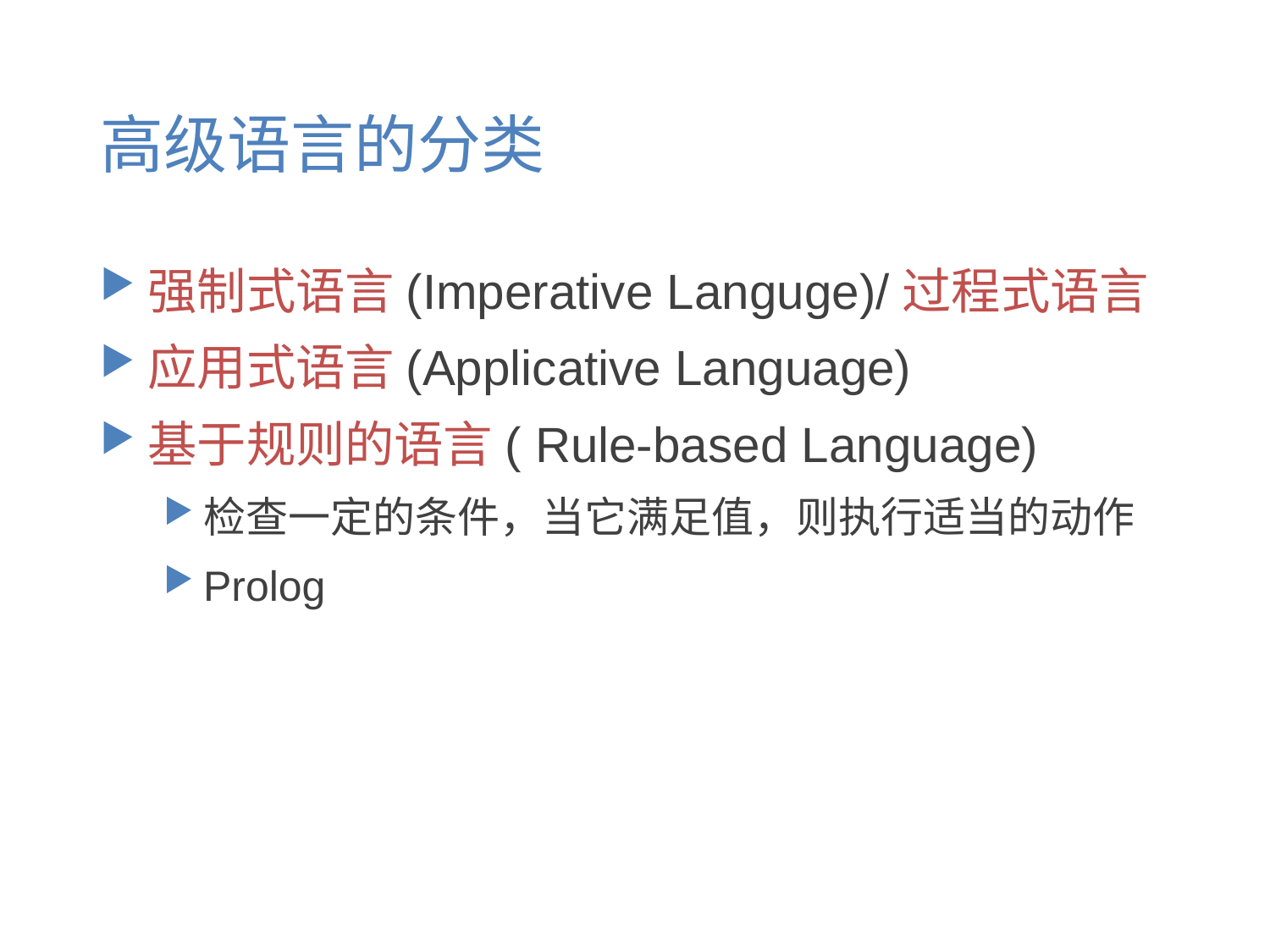

# 高级语言的分类
强制式语言(Imperative Languge)/过程式语言
应用式语言(Applicative Language)
基于规则的语言( Rule-based Language)
检查一定的条件，当它满足值，则执行适当的动作
Prolog